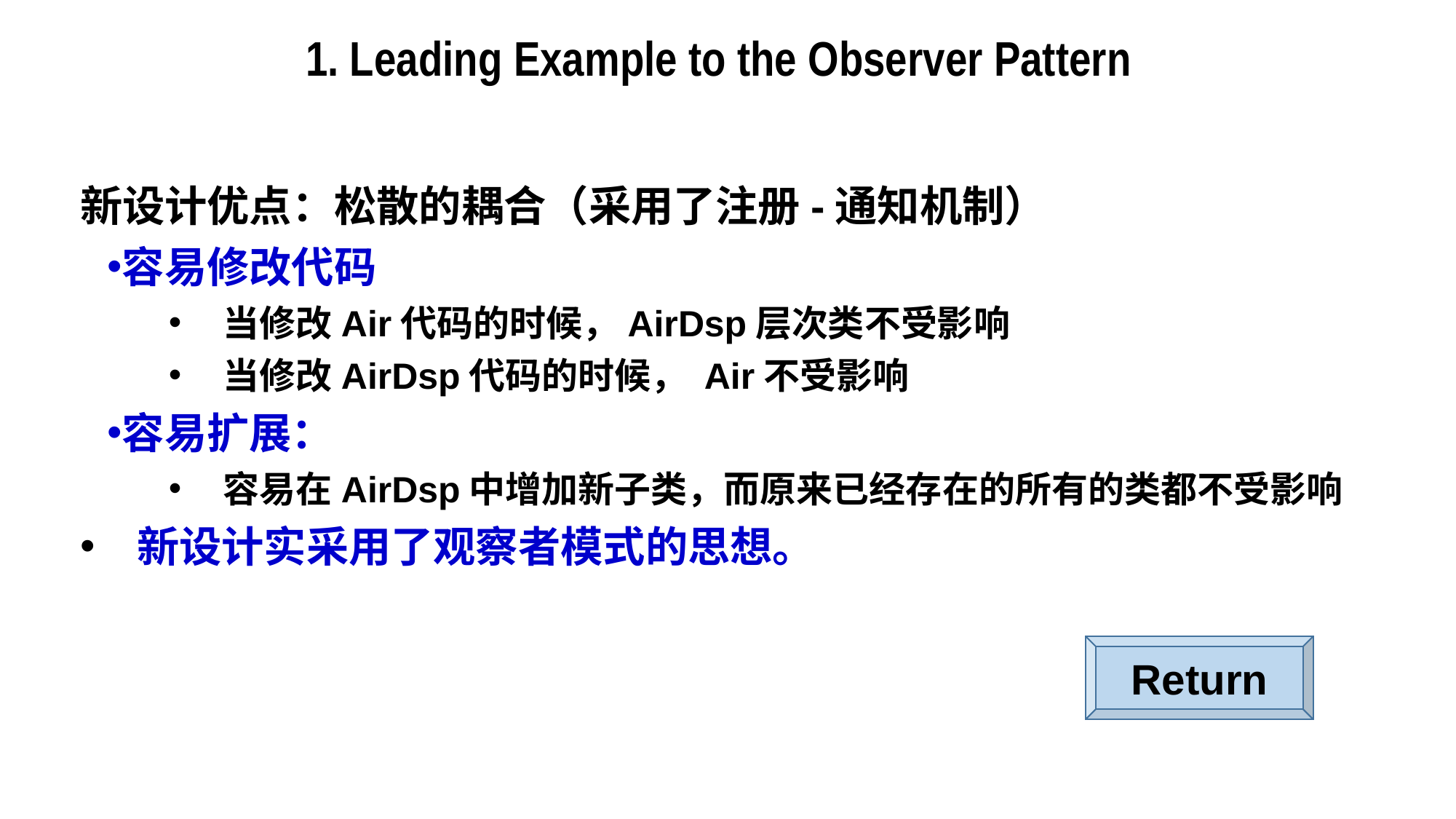

1. Leading Example to the Observer Pattern
新设计优点：松散的耦合（采用了注册-通知机制）
容易修改代码
当修改Air代码的时候，AirDsp层次类不受影响
当修改AirDsp代码的时候， Air不受影响
容易扩展：
容易在AirDsp中增加新子类，而原来已经存在的所有的类都不受影响
  新设计实采用了观察者模式的思想。
Return